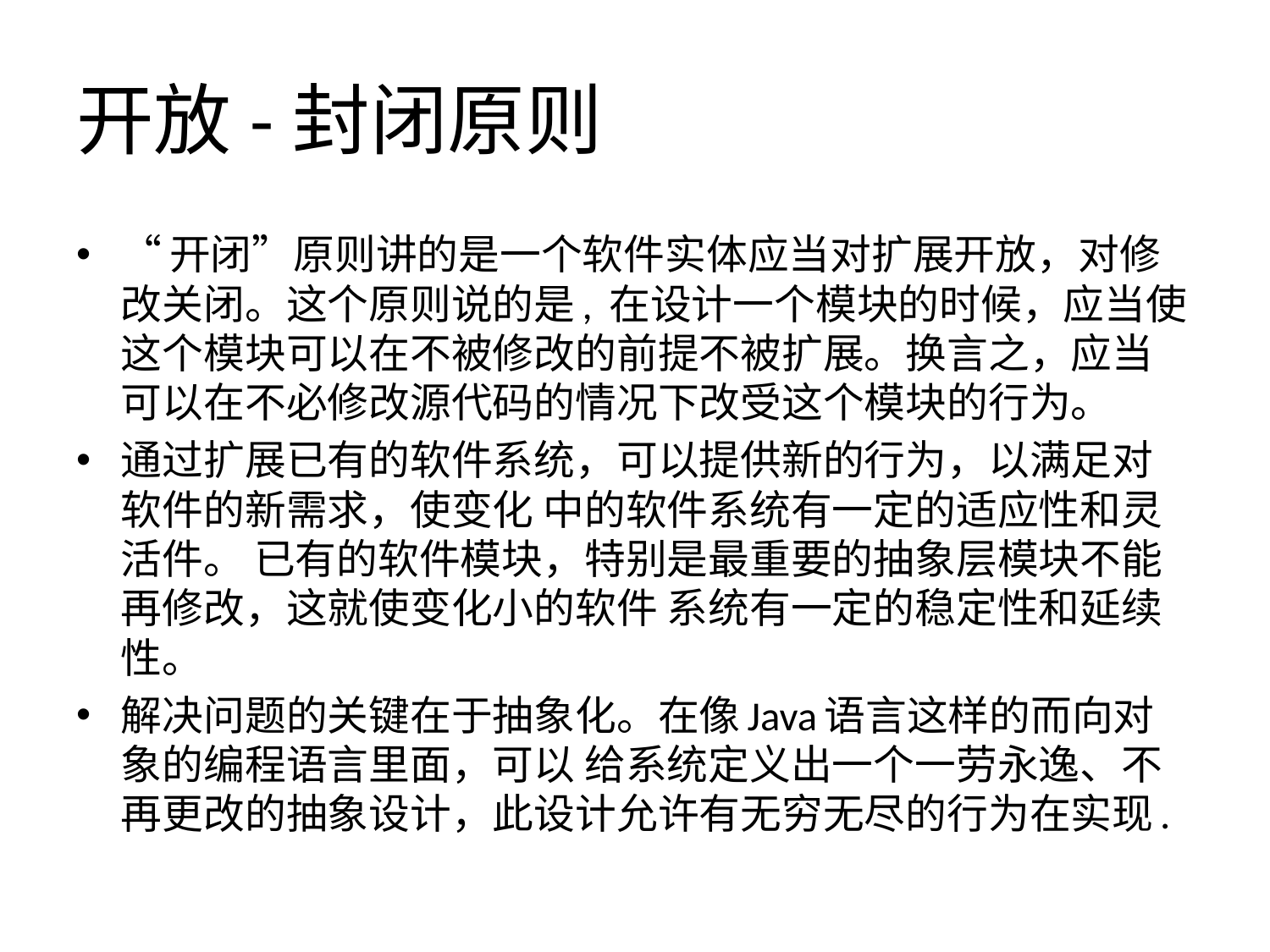

# 开放-封闭原则
“开闭”原则讲的是一个软件实体应当对扩展开放，对修改关闭。这个原则说的是, 在设计一个模块的时候，应当使这个模块可以在不被修改的前提不被扩展。换言之，应当可以在不必修改源代码的情况下改受这个模块的行为。
通过扩展已有的软件系统，可以提供新的行为，以满足对软件的新需求，使变化 中的软件系统有一定的适应性和灵活件。 已有的软件模块，特别是最重要的抽象层模块不能再修改，这就使变化小的软件 系统有一定的稳定性和延续性。
解决问题的关键在于抽象化。在像Java语言这样的而向对象的编程语言里面，可以 给系统定义出一个一劳永逸、不再更改的抽象设计，此设计允许有无穷无尽的行为在实现.